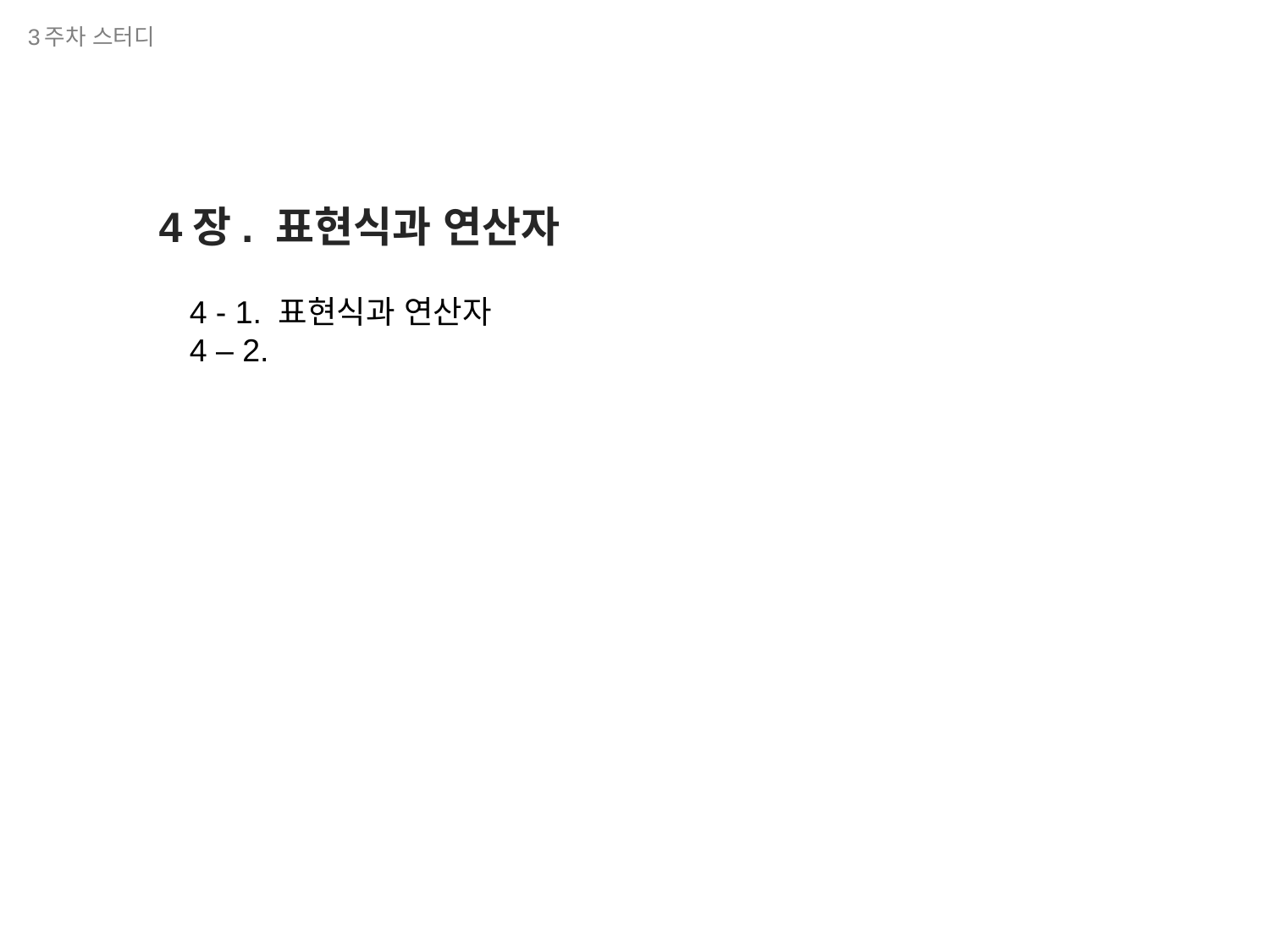

# 3주차 스터디
4장. 표현식과 연산자
4 - 1. 표현식과 연산자
4 – 2.